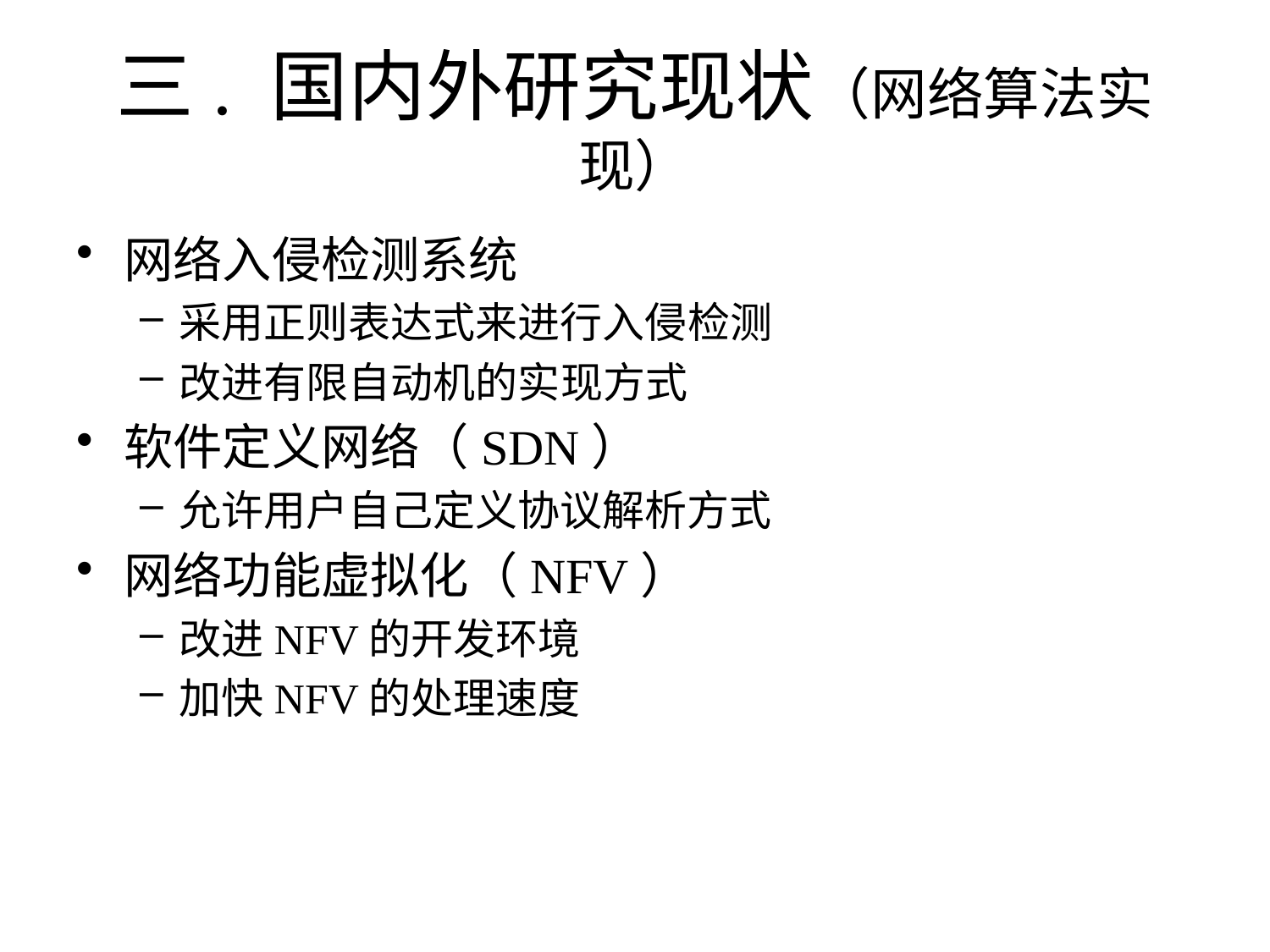

# 三. 国内外研究现状（网络算法实现）
网络入侵检测系统
采用正则表达式来进行入侵检测
改进有限自动机的实现方式
软件定义网络（SDN）
允许用户自己定义协议解析方式
网络功能虚拟化（NFV）
改进NFV的开发环境
加快NFV的处理速度